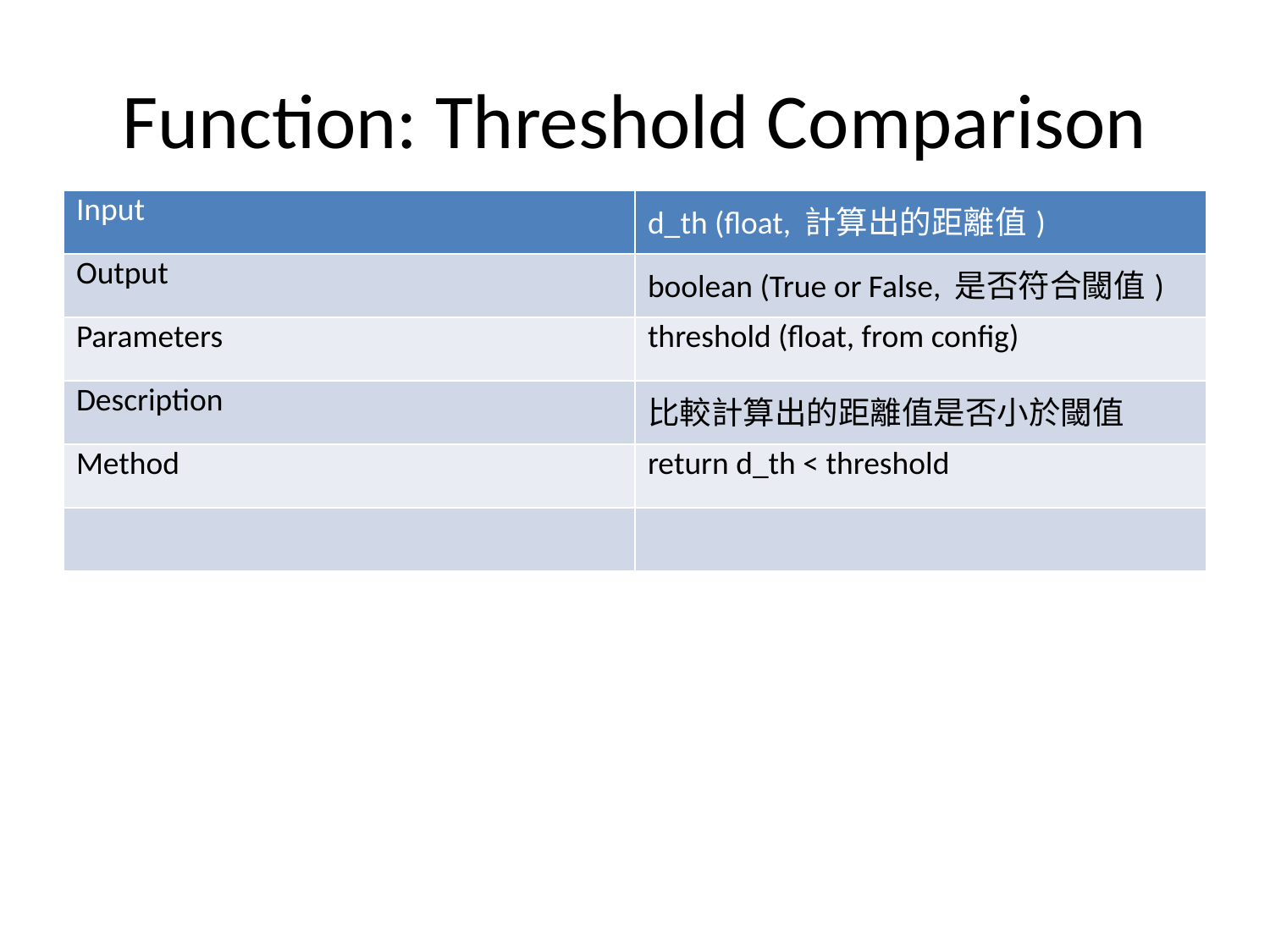

# Function: Threshold Comparison
| Input | d\_th (float, 計算出的距離值) |
| --- | --- |
| Output | boolean (True or False, 是否符合閾值) |
| Parameters | threshold (float, from config) |
| Description | 比較計算出的距離值是否小於閾值 |
| Method | return d\_th < threshold |
|  |  |